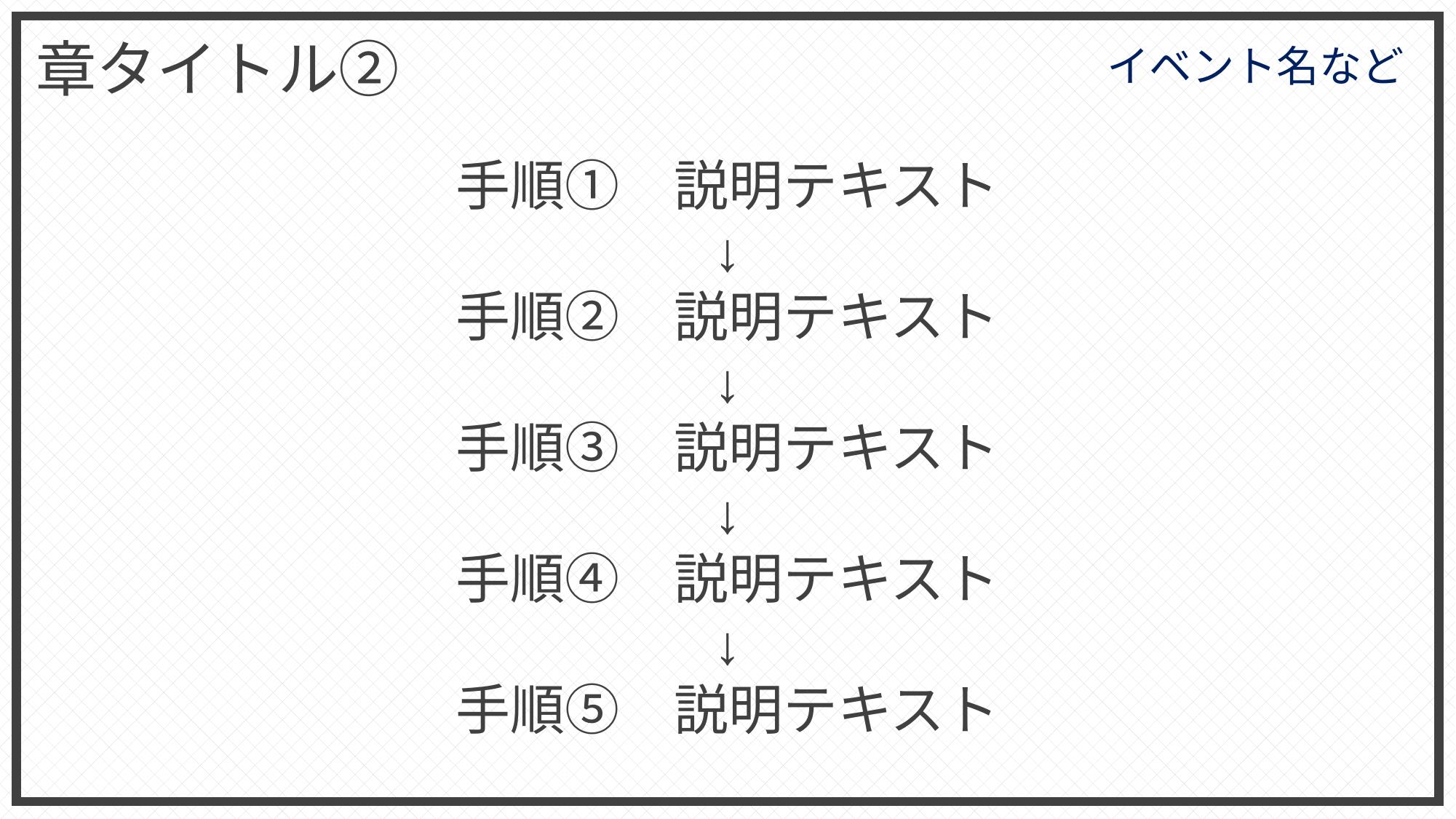

章タイトル②
イベント名など
手順①　説明テキスト
↓
手順②　説明テキスト
↓
手順③　説明テキスト
↓
手順④　説明テキスト
↓
手順⑤　説明テキスト